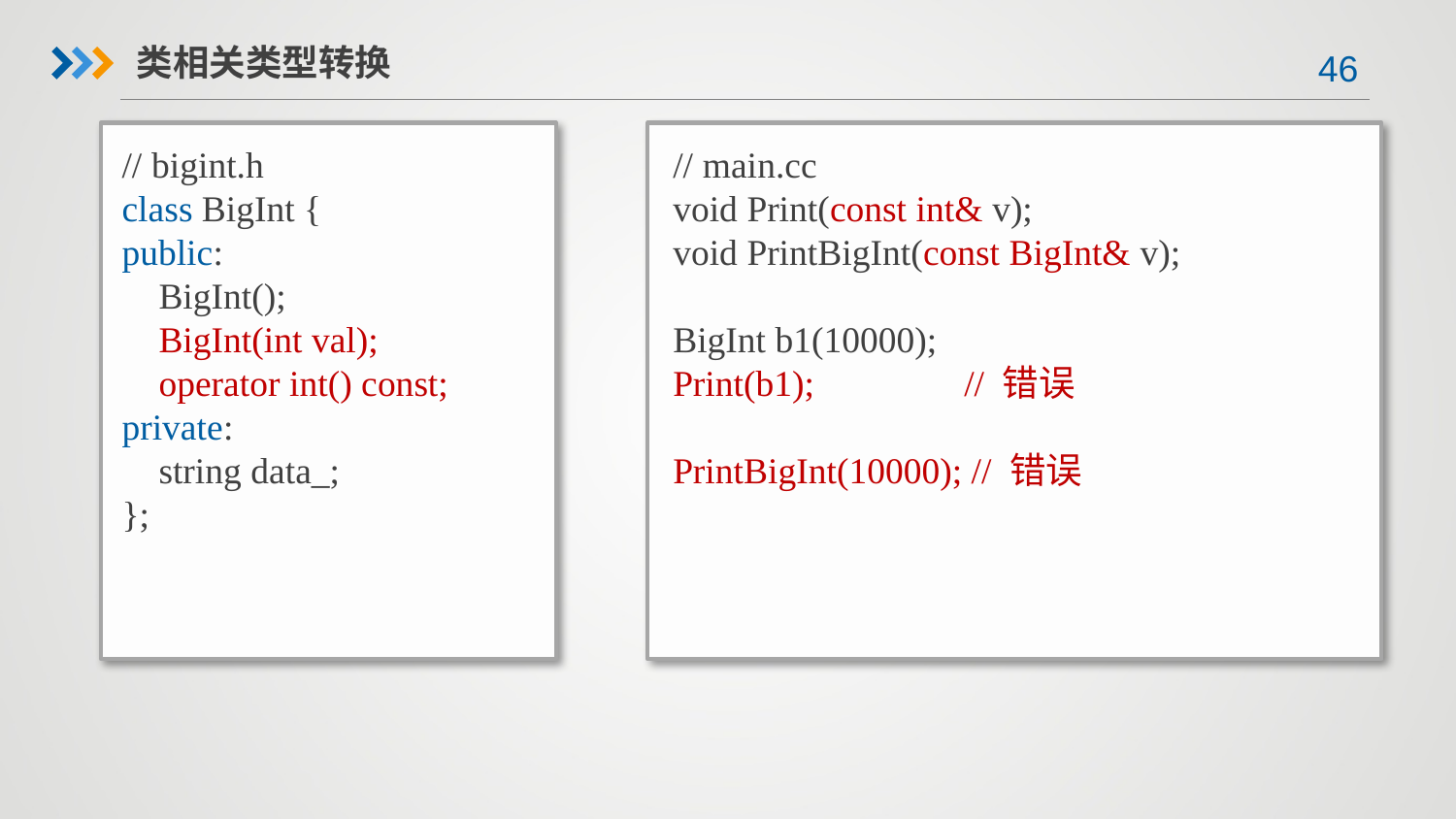

类相关类型转换

// bigint.h
class BigInt {
public:
    BigInt();
    BigInt(int val);
    operator int() const;
private:
    string data_;
};

// main.cc
void Print(const int& v);
void PrintBigInt(const BigInt& v);

BigInt b1(10000);
Print(b1);		// 错误

PrintBigInt(10000); // 错误